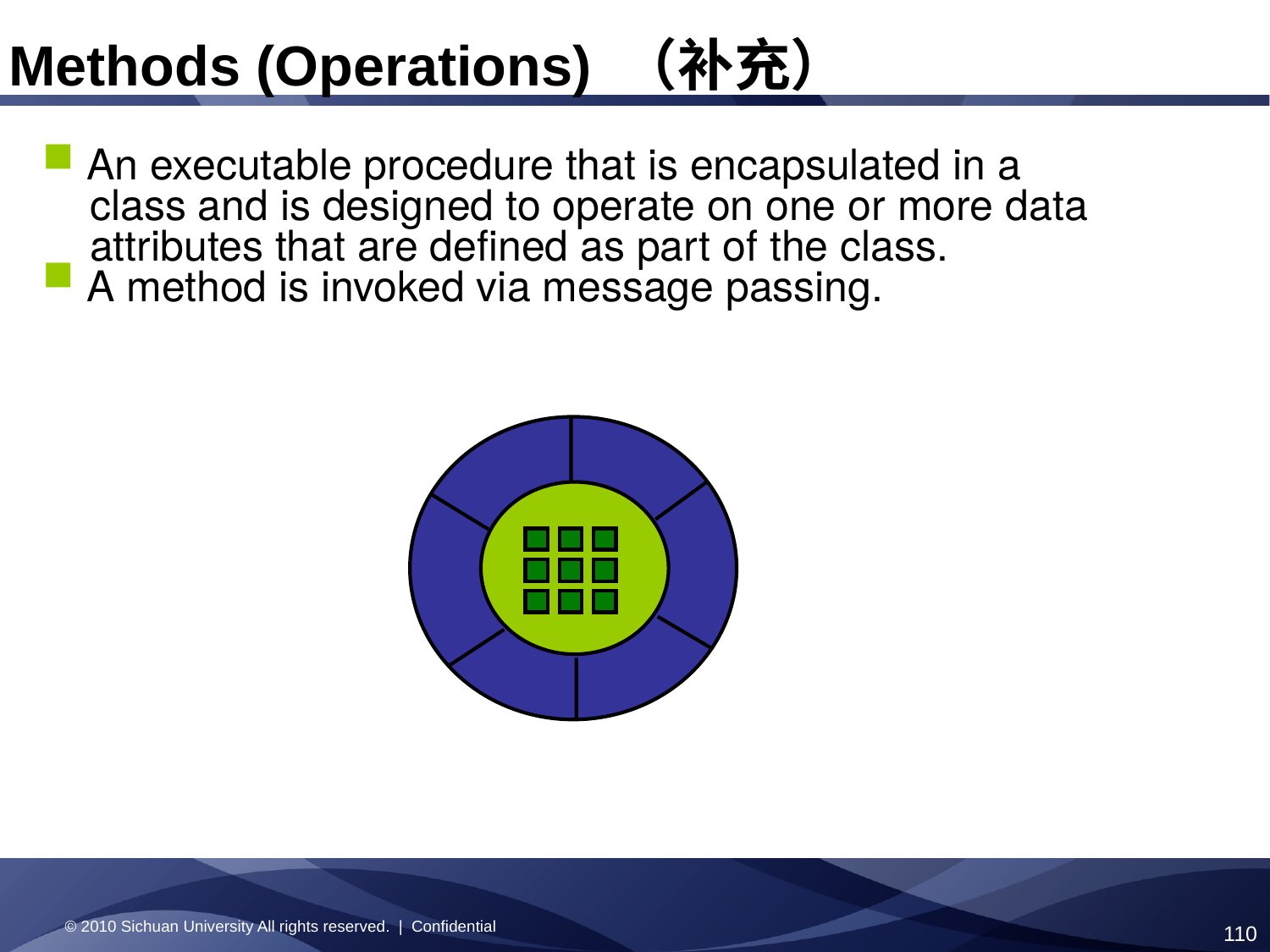

Methods (Operations) （补充）
 An executable procedure that is encapsulated in a
    class and is designed to operate on one or more data
    attributes that are defined as part of the class.
 A method is invoked via message passing.

© 2010 Sichuan University All rights reserved.  |  Confidential
110